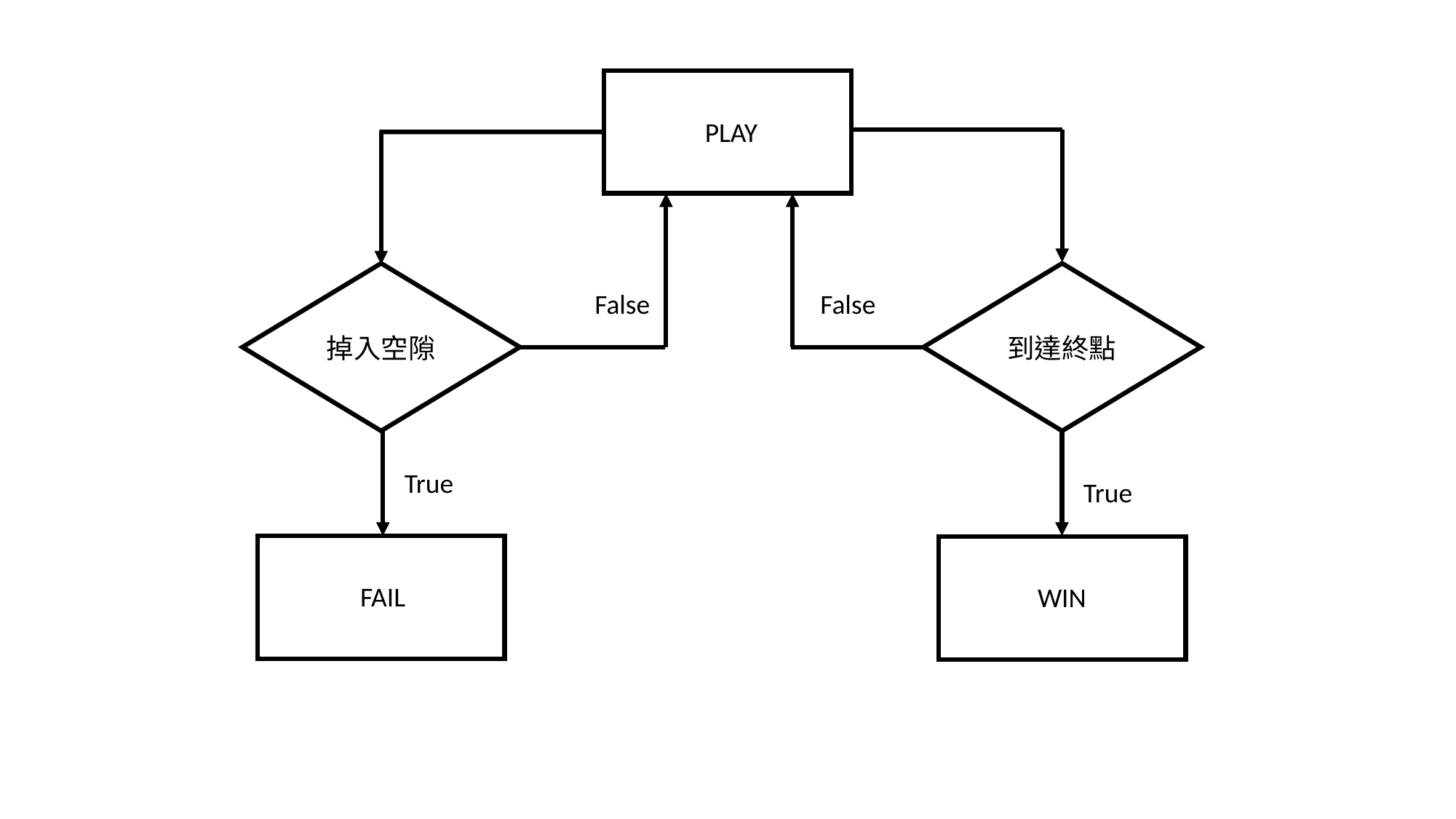

PLAY

False
False
掉入空隙
到達終點
True
True

FAIL
WIN